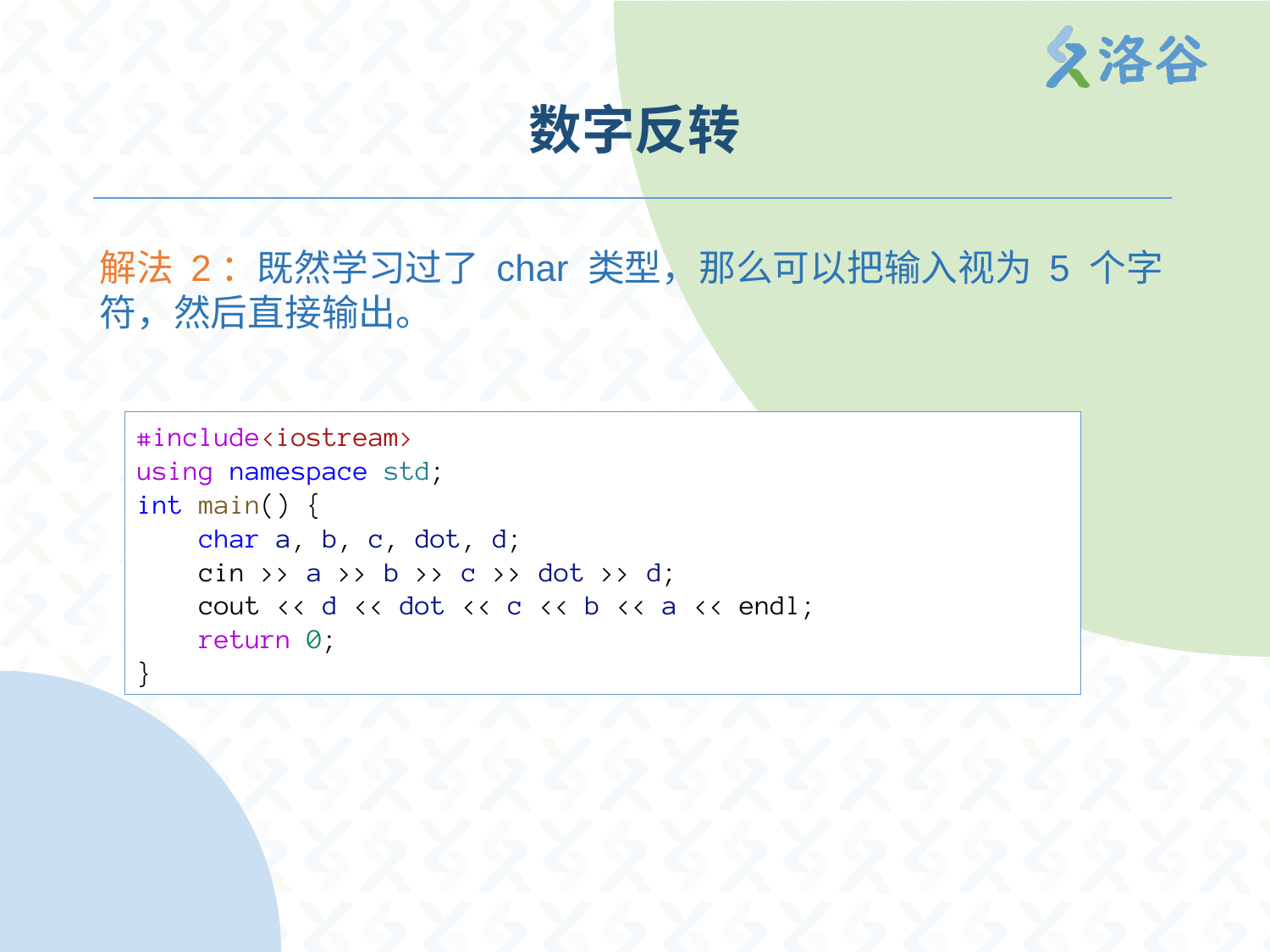

# 数字反转
解法 2：既然学习过了 char 类型，那么可以把输入视为 5 个字符，然后直接输出。

#include<iostream>
using namespace std;
int main() {
    char a, b, c, dot, d;
    cin >> a >> b >> c >> dot >> d;
    cout << d << dot << c << b << a << endl;
    return 0;
}